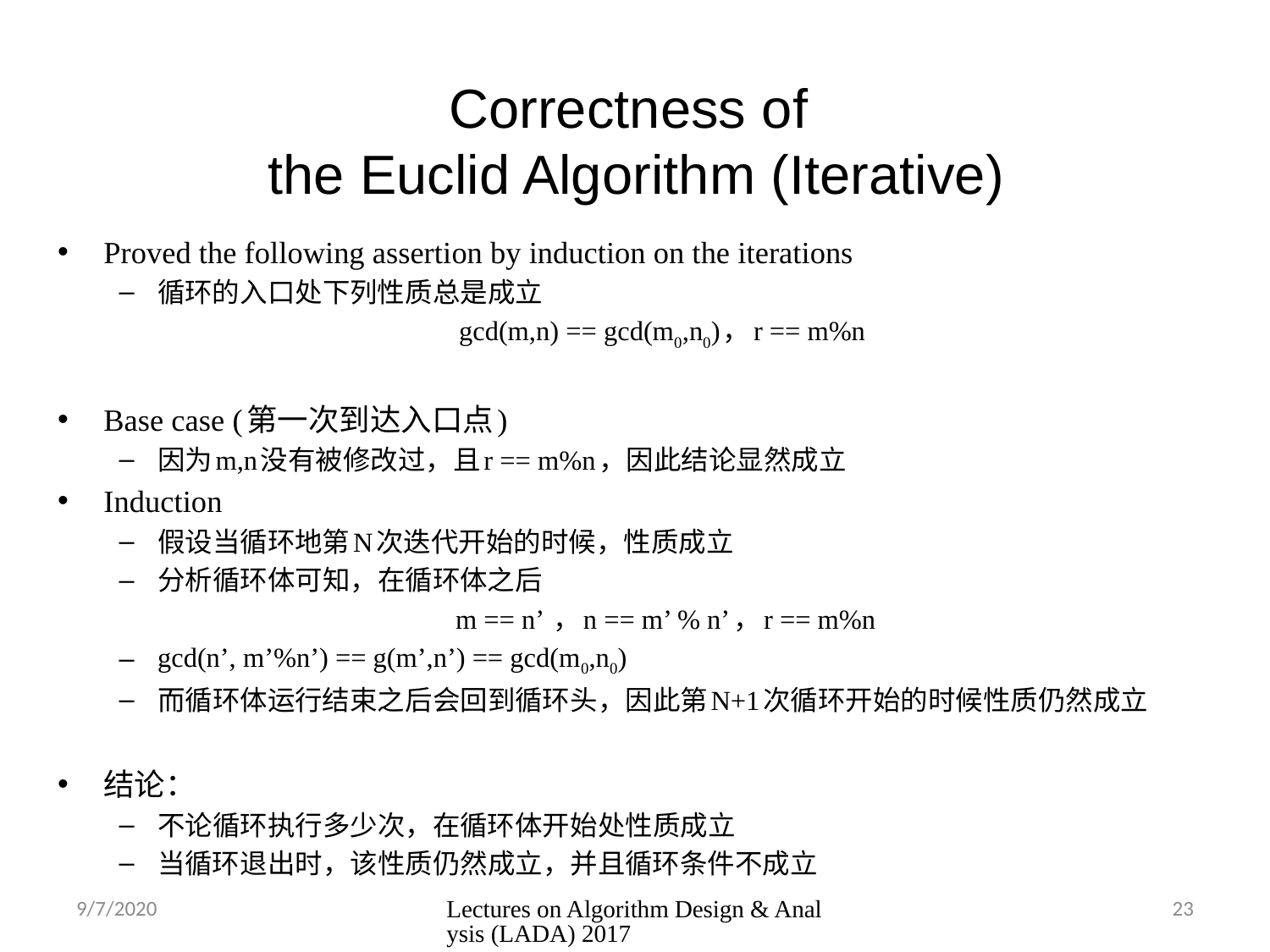

# Correctness of the Euclid Algorithm (Iterative)
Proved the following assertion by induction on the iterations
循环的入口处下列性质总是成立
gcd(m,n) == gcd(m0,n0)，r == m%n

Base case (第一次到达入口点)
因为m,n没有被修改过，且r == m%n，因此结论显然成立
Induction
假设当循环地第N次迭代开始的时候，性质成立
分析循环体可知，在循环体之后
m == n’ ，n == m’ % n’，r == m%n
gcd(n’, m’%n’) == g(m’,n’) == gcd(m0,n0)
而循环体运行结束之后会回到循环头，因此第N+1次循环开始的时候性质仍然成立

结论：
不论循环执行多少次，在循环体开始处性质成立
当循环退出时，该性质仍然成立，并且循环条件不成立

9/7/2020
Lectures on Algorithm Design & Analysis (LADA) 2017
23